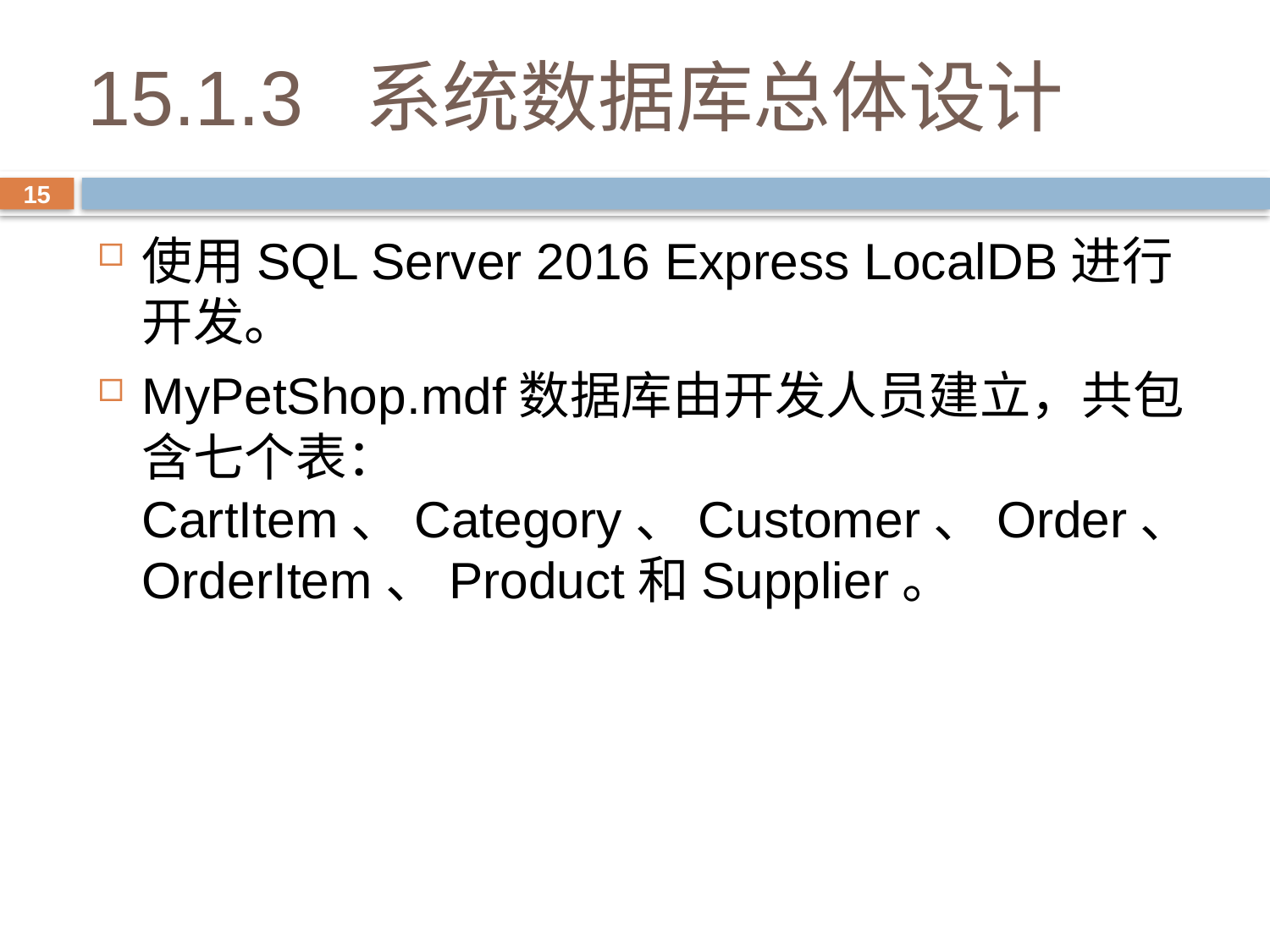

# 15.1.3  系统数据库总体设计
15
使用SQL Server 2016 Express LocalDB进行开发。
MyPetShop.mdf数据库由开发人员建立，共包含七个表：CartItem、Category、Customer、Order、OrderItem、Product和Supplier。